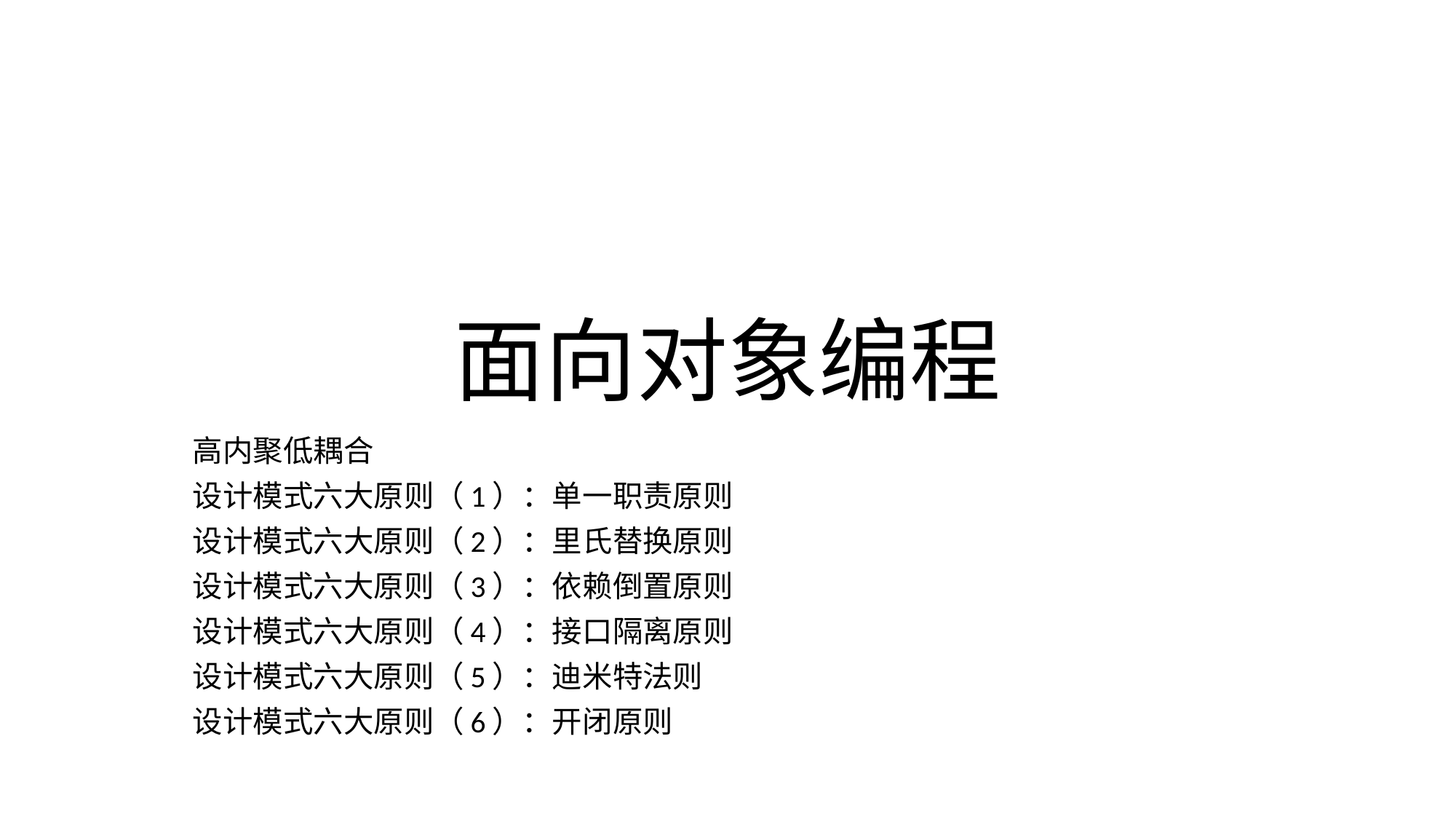

# 面向对象编程
高内聚低耦合
设计模式六大原则（1）：单一职责原则
设计模式六大原则（2）：里氏替换原则
设计模式六大原则（3）：依赖倒置原则
设计模式六大原则（4）：接口隔离原则
设计模式六大原则（5）：迪米特法则
设计模式六大原则（6）：开闭原则